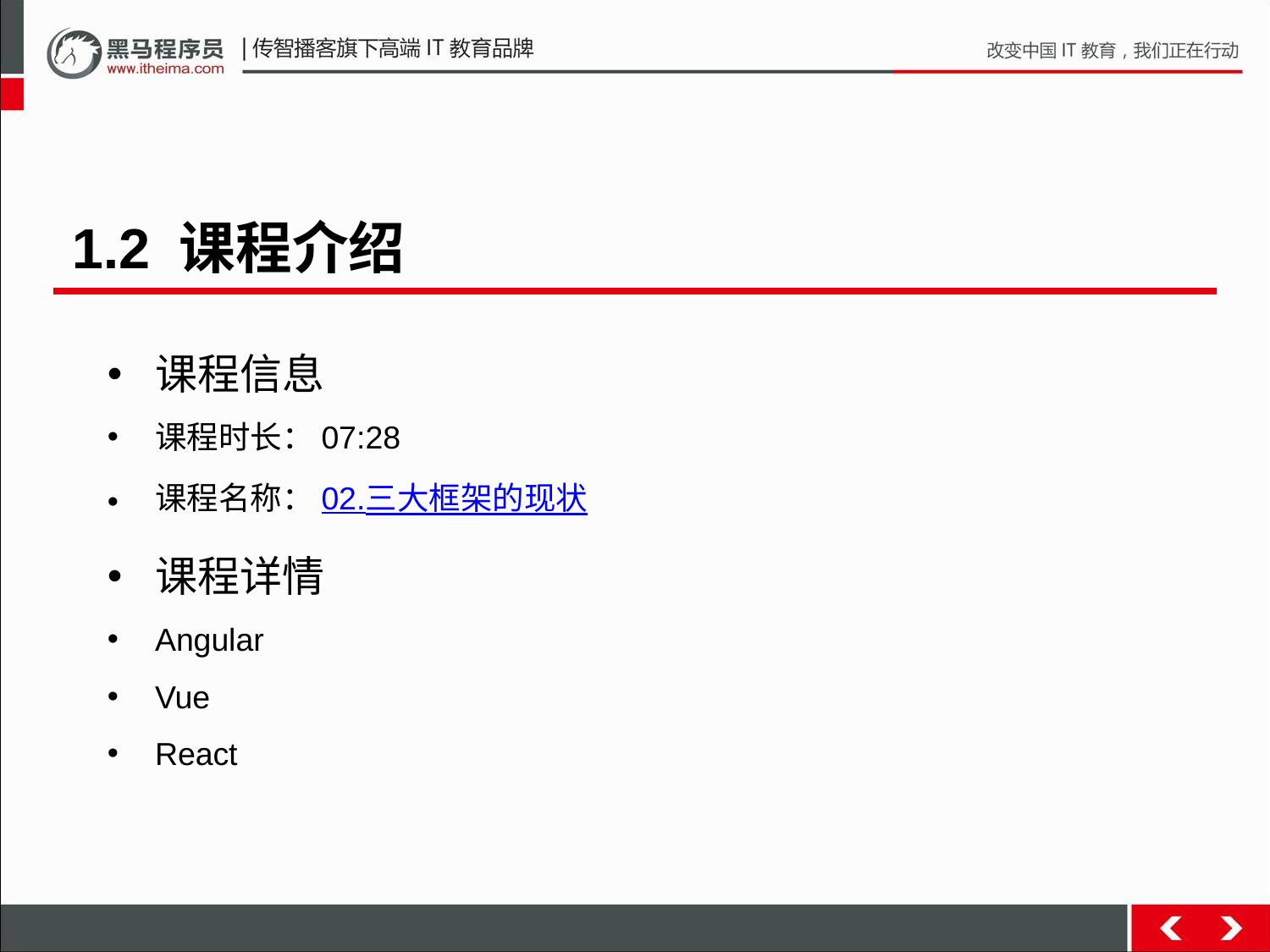

1.2 课程介绍
课程信息
课程时长：07:28
课程名称：02.三大框架的现状
课程详情
Angular
Vue
React